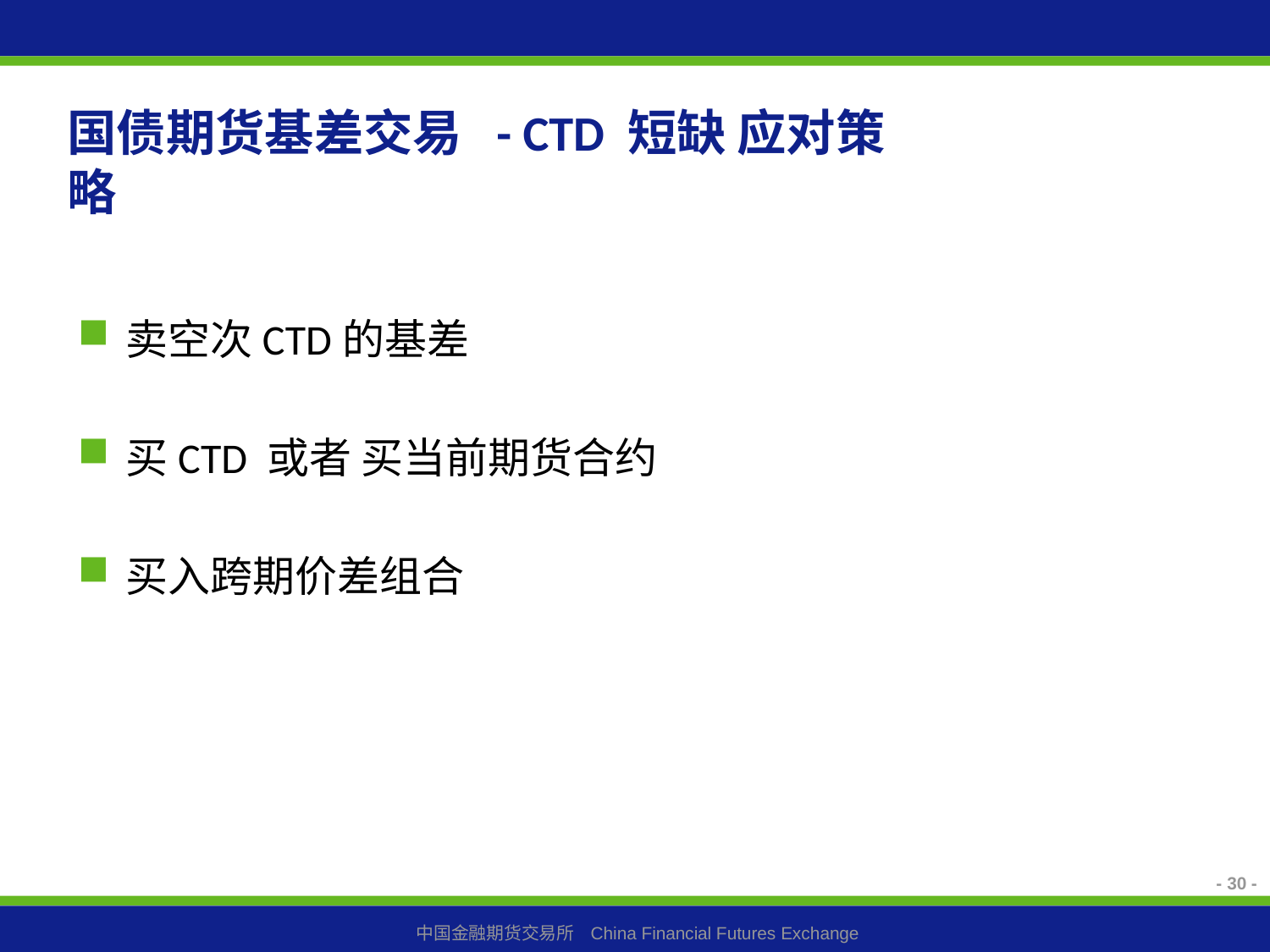

# 国债期货基差交易  - CTD 短缺 应对策略
卖空次CTD的基差

买CTD 或者 买当前期货合约

买入跨期价差组合
- 30 -